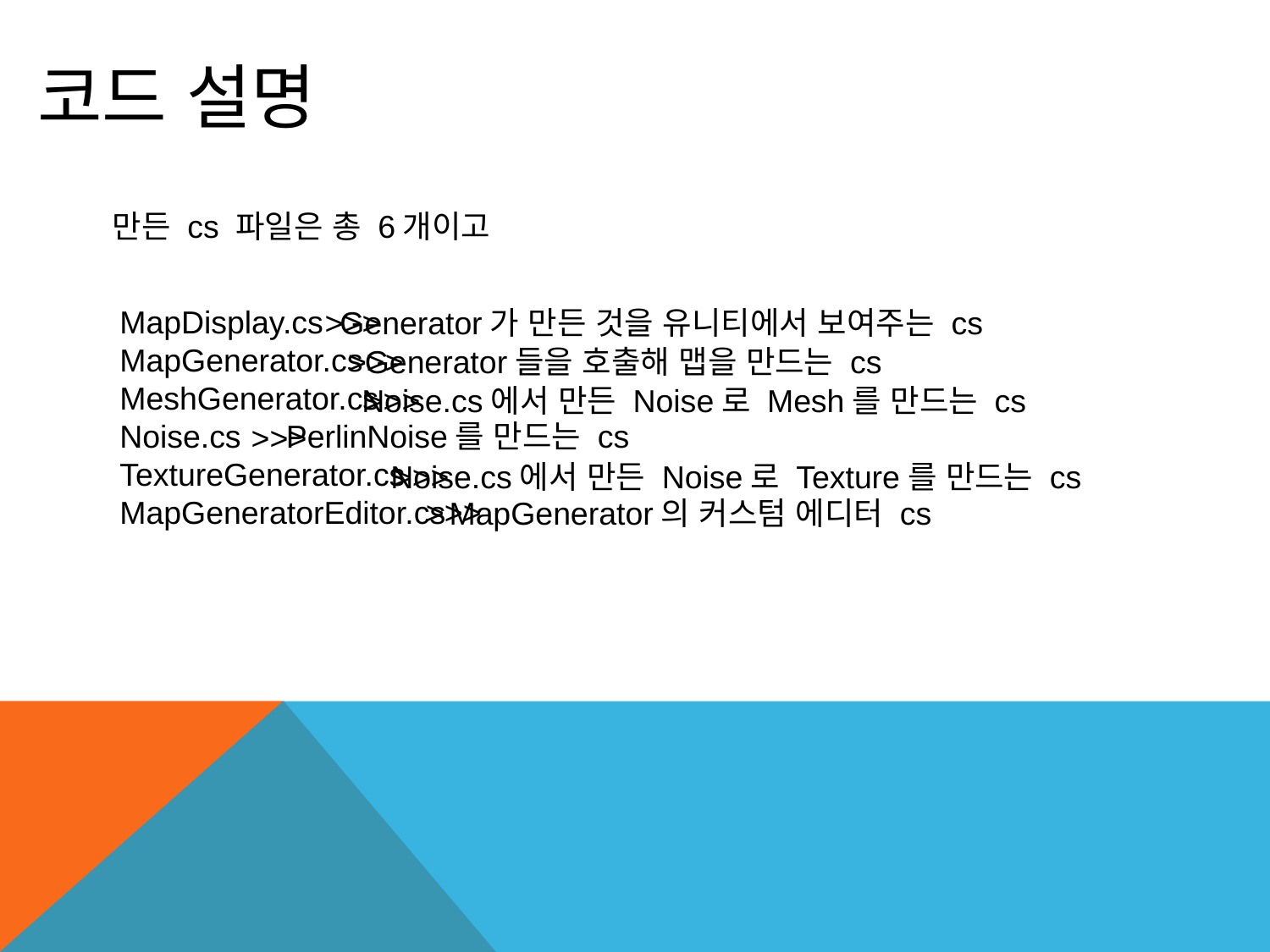

코드 설명
만든 cs 파일은 총 6개이고
MapDisplay.cs
MapGenerator.cs
MeshGenerator.cs
Noise.cs
TextureGenerator.cs
MapGeneratorEditor.cs
>>>
Generator가 만든 것을 유니티에서 보여주는 cs
Generator들을 호출해 맵을 만드는 cs
>>>
>>>
Noise.cs에서 만든 Noise로 Mesh를 만드는 cs
PerlinNoise를 만드는 cs
>>>
>>>
Noise.cs에서 만든 Noise로 Texture를 만드는 cs
>>>
MapGenerator의 커스텀 에디터 cs